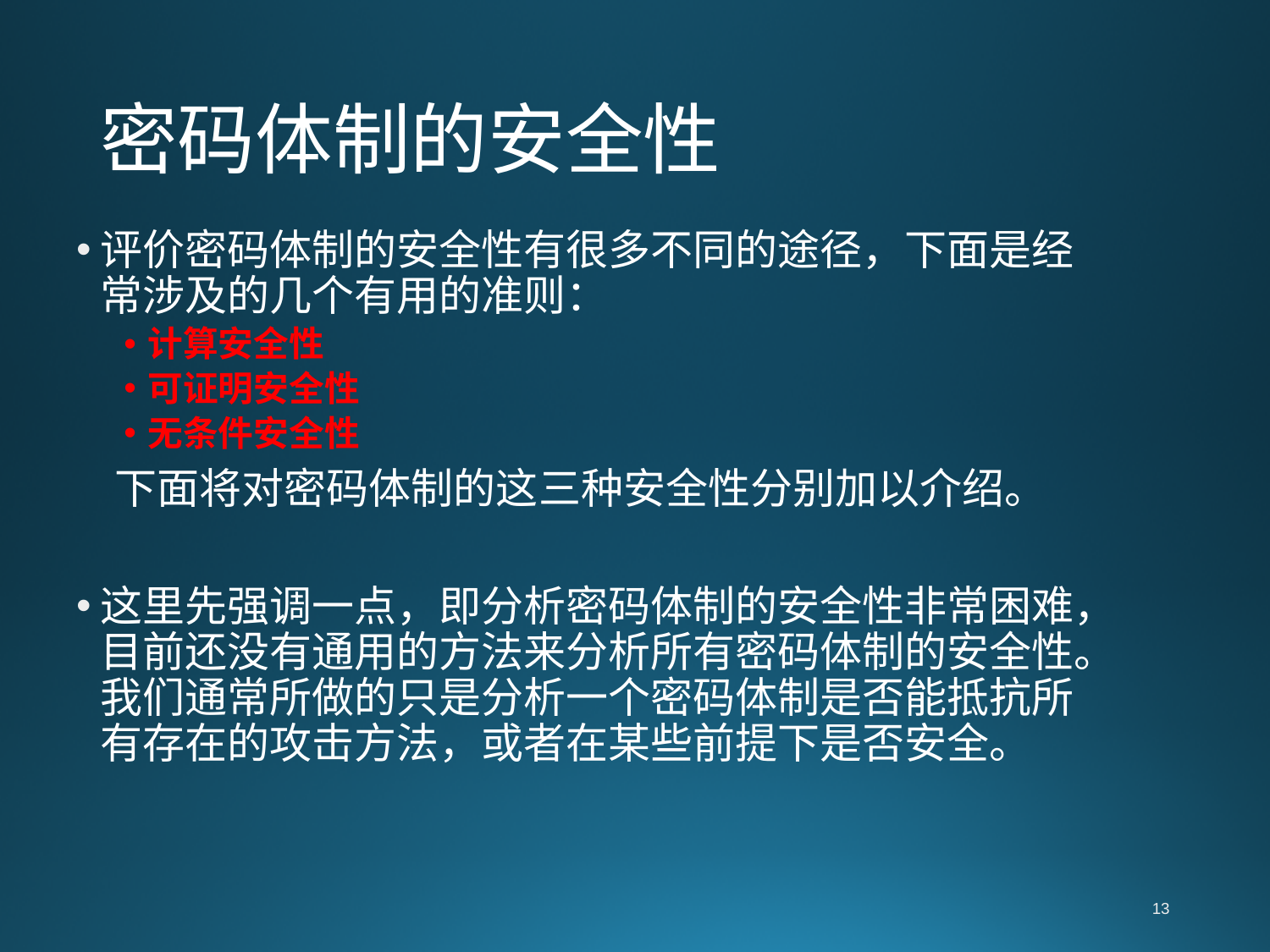

# 密码体制的安全性
评价密码体制的安全性有很多不同的途径，下面是经常涉及的几个有用的准则：
计算安全性
可证明安全性
无条件安全性
   下面将对密码体制的这三种安全性分别加以介绍。

这里先强调一点，即分析密码体制的安全性非常困难，目前还没有通用的方法来分析所有密码体制的安全性。我们通常所做的只是分析一个密码体制是否能抵抗所有存在的攻击方法，或者在某些前提下是否安全。
13